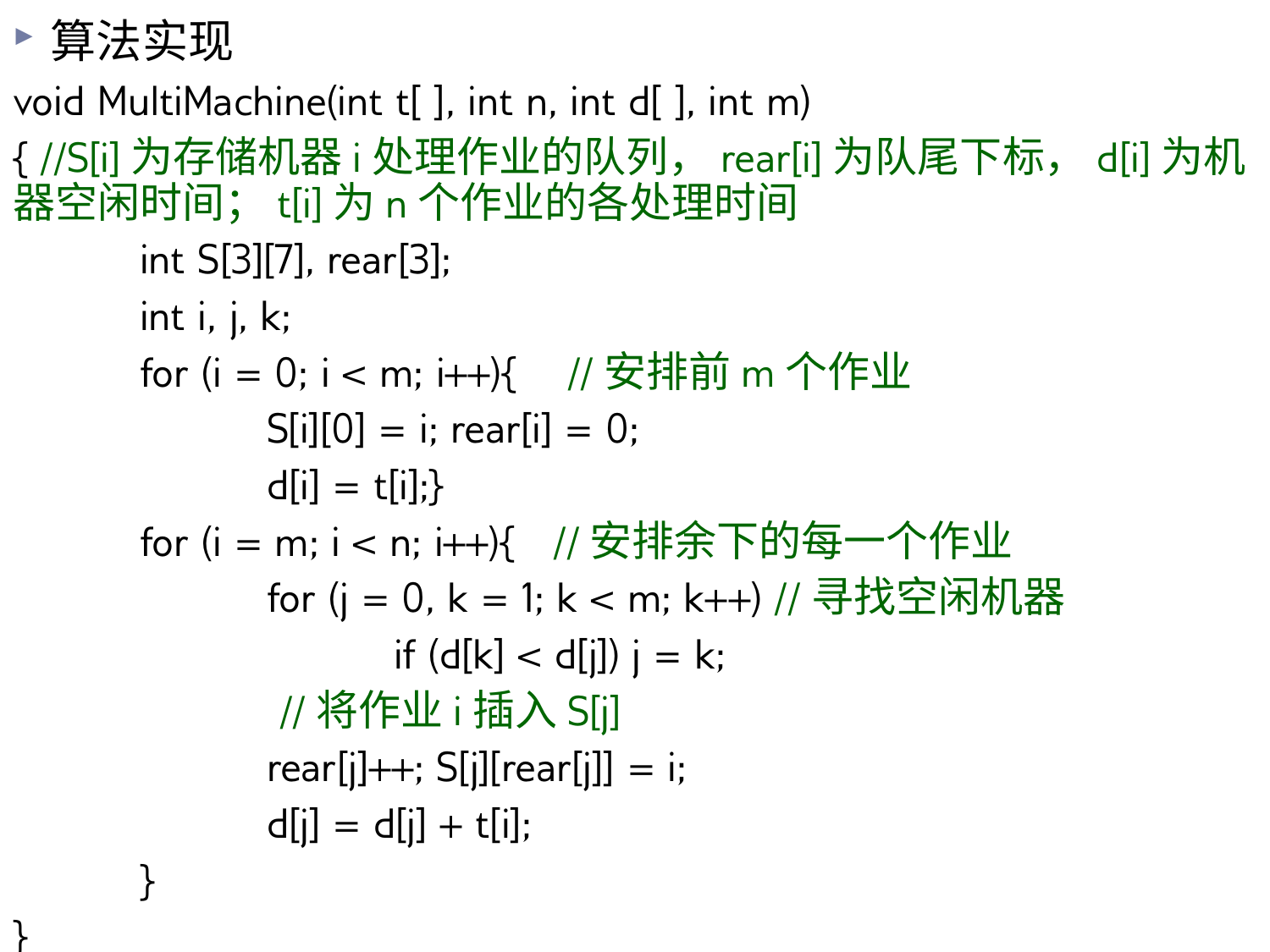

算法实现
void MultiMachine(int t[ ], int n, int d[ ], int m)
{ //S[i]为存储机器i处理作业的队列，rear[i]为队尾下标，d[i]为机器空闲时间；t[i]为n个作业的各处理时间
	int S[3][7], rear[3];
	int i, j, k;
	for (i = 0; i < m; i++){    //安排前m个作业
		S[i][0] = i; rear[i] = 0;
		d[i] = t[i];}
	for (i = m; i < n; i++){   //安排余下的每一个作业
		for (j = 0, k = 1; k < m; k++) //寻找空闲机器
			if (d[k] < d[j]) j = k;
		 //将作业i插入S[j]
		rear[j]++; S[j][rear[j]] = i;
		d[j] = d[j] + t[i];
	}
}